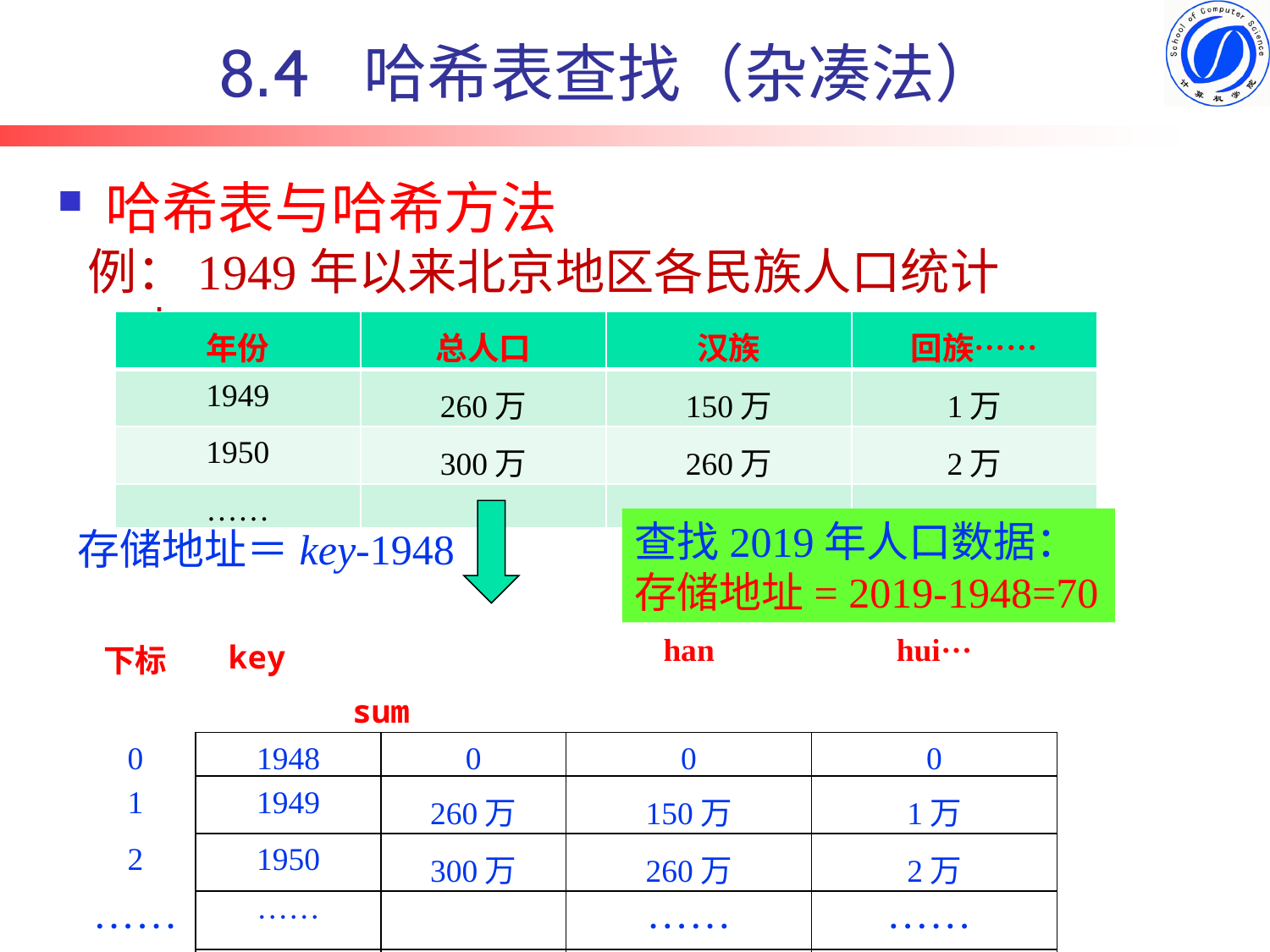

# 8.4  哈希表查找（杂凑法）
哈希表与哈希方法
例：1949年以来北京地区各民族人口统计表

| 年份 | 总人口 | 汉族 | 回族…… |
| --- | --- | --- | --- |
| 1949 | 260万 | 150万 | 1万 |
| 1950 | 300万 | 260万 | 2万 |
| …… |  |  |  |

查找2019年人口数据：
存储地址= 2019-1948=70
存储地址＝key-1948
| 下标 | key sum |  | han | hui··· |
| --- | --- | --- | --- | --- |
| 0 | 1948 | 0 | 0 | 0 |
| 1 | 1949 | 260万 | 150万 | 1万 |
| 2 | 1950 | 300万 | 260万 | 2万 |
| ······ | ······ |  | ······ | ······ |
| 70 | 2019 |  | ······ | ······ |